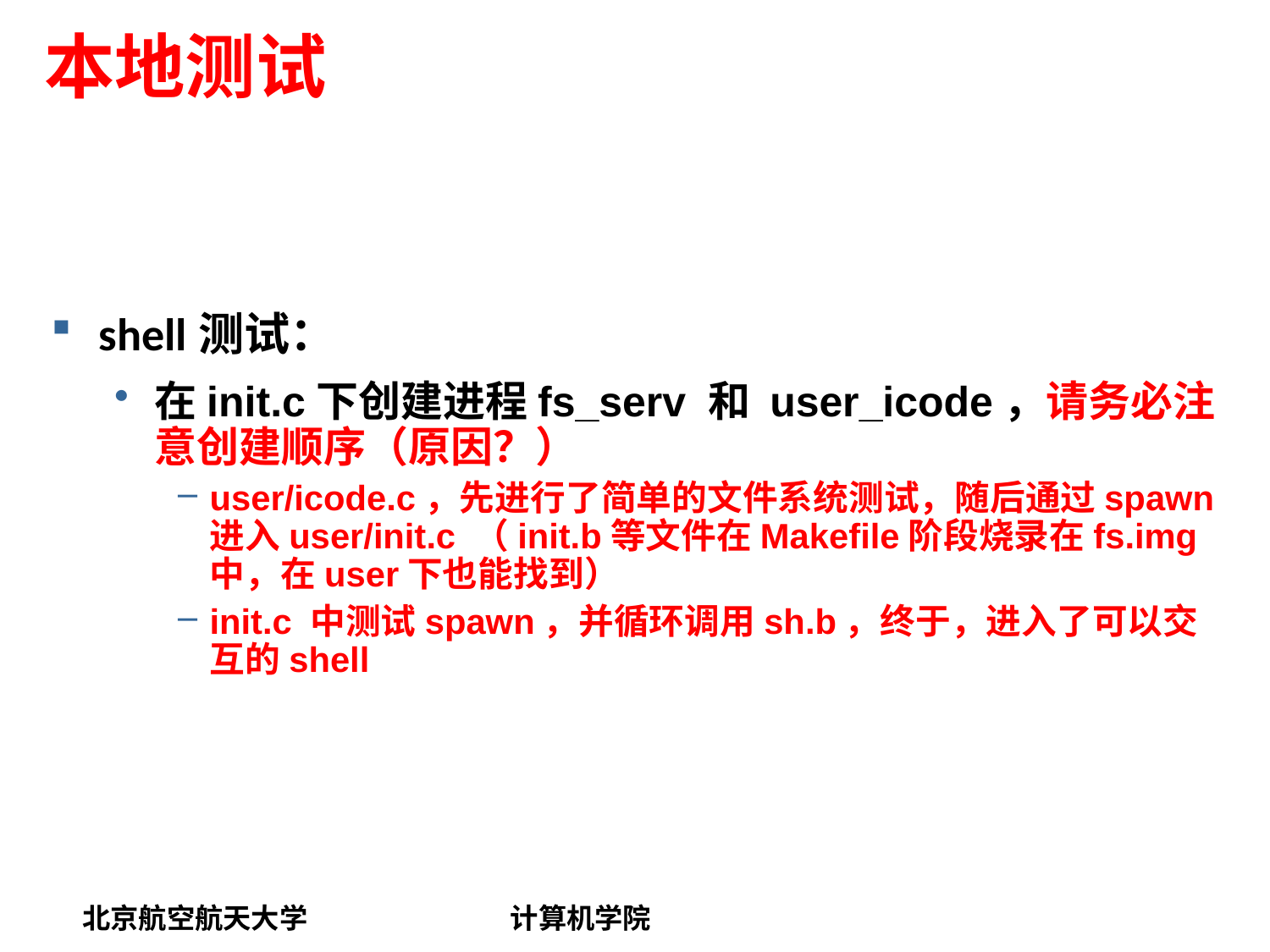

# 本地测试
shell测试：
在init.c下创建进程fs_serv 和 user_icode，请务必注意创建顺序（原因？）
user/icode.c，先进行了简单的文件系统测试，随后通过spawn进入user/init.c （init.b等文件在Makefile阶段烧录在fs.img中，在user下也能找到）
init.c 中测试spawn，并循环调用sh.b，终于，进入了可以交互的shell